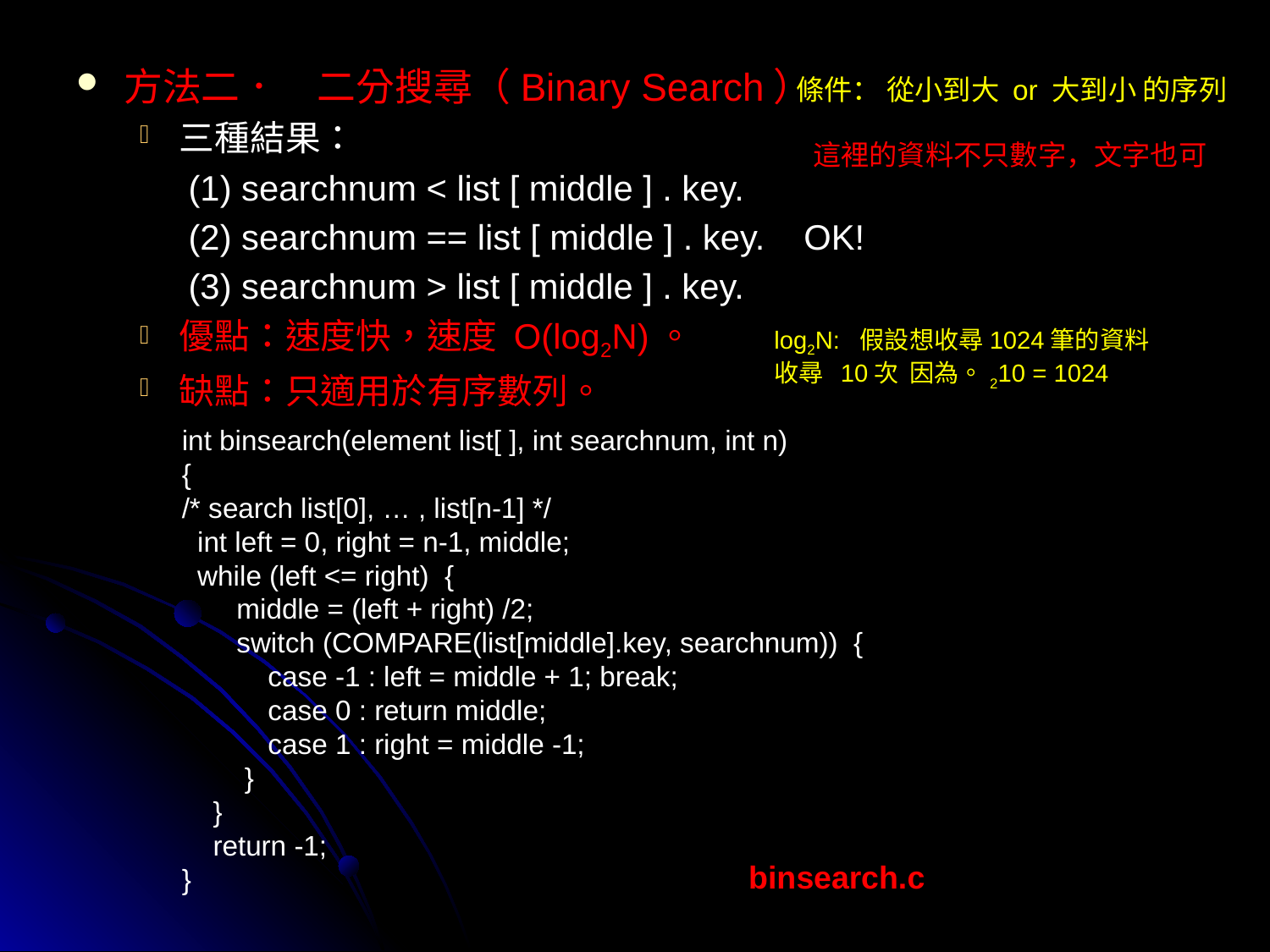

方法二．　二分搜尋（Binary Search）
三種結果：
     (1) searchnum < list [ middle ] . key.
     (2) searchnum == list [ middle ] . key.    OK!
     (3) searchnum > list [ middle ] . key.
優點：速度快，速度 O(log2N)。
缺點：只適用於有序數列。
條件： 從小到大 or 大到小 的序列
這裡的資料不只數字，文字也可
log2N:  假設想收尋1024筆的資料
收尋  10次  因為。210 = 1024
int binsearch(element list[ ], int searchnum, int n)
{
/* search list[0], … , list[n-1] */
  int left = 0, right = n-1, middle;
  while (left <= right)  {
       middle = (left + right) /2;
       switch (COMPARE(list[middle].key, searchnum))  {
           case -1 : left = middle + 1; break;
           case 0 : return middle;
           case 1 : right = middle -1;
        }
    }
    return -1;
}
binsearch.c